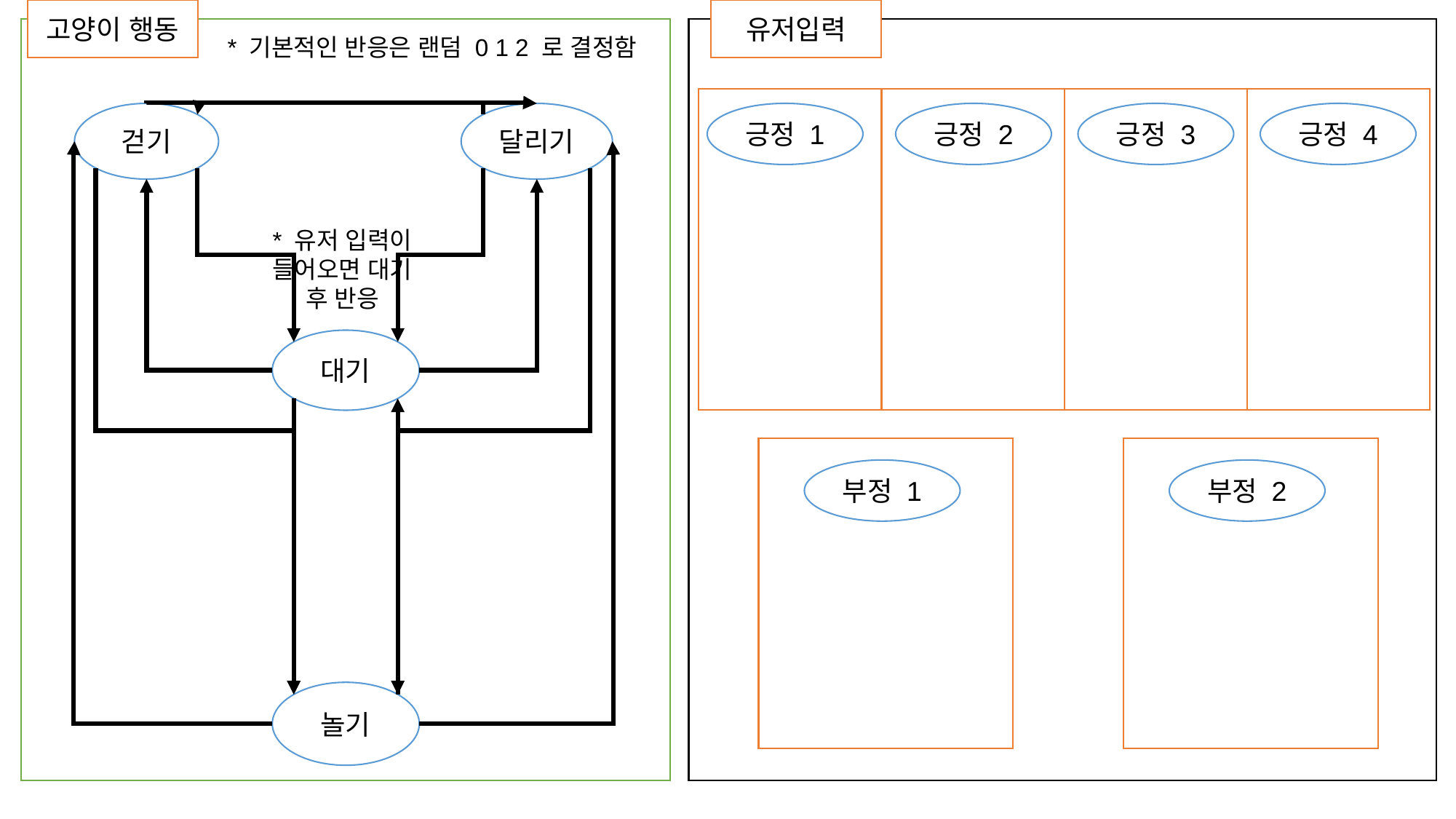

고양이 행동
유저입력

* 기본적인 반응은 랜덤 0 1 2 로 결정함

걷기
달리기
긍정 1
긍정 2
긍정 3
긍정 4
* 유저 입력이 들어오면 대기 후 반응
대기

부정 1
부정 2
놀기